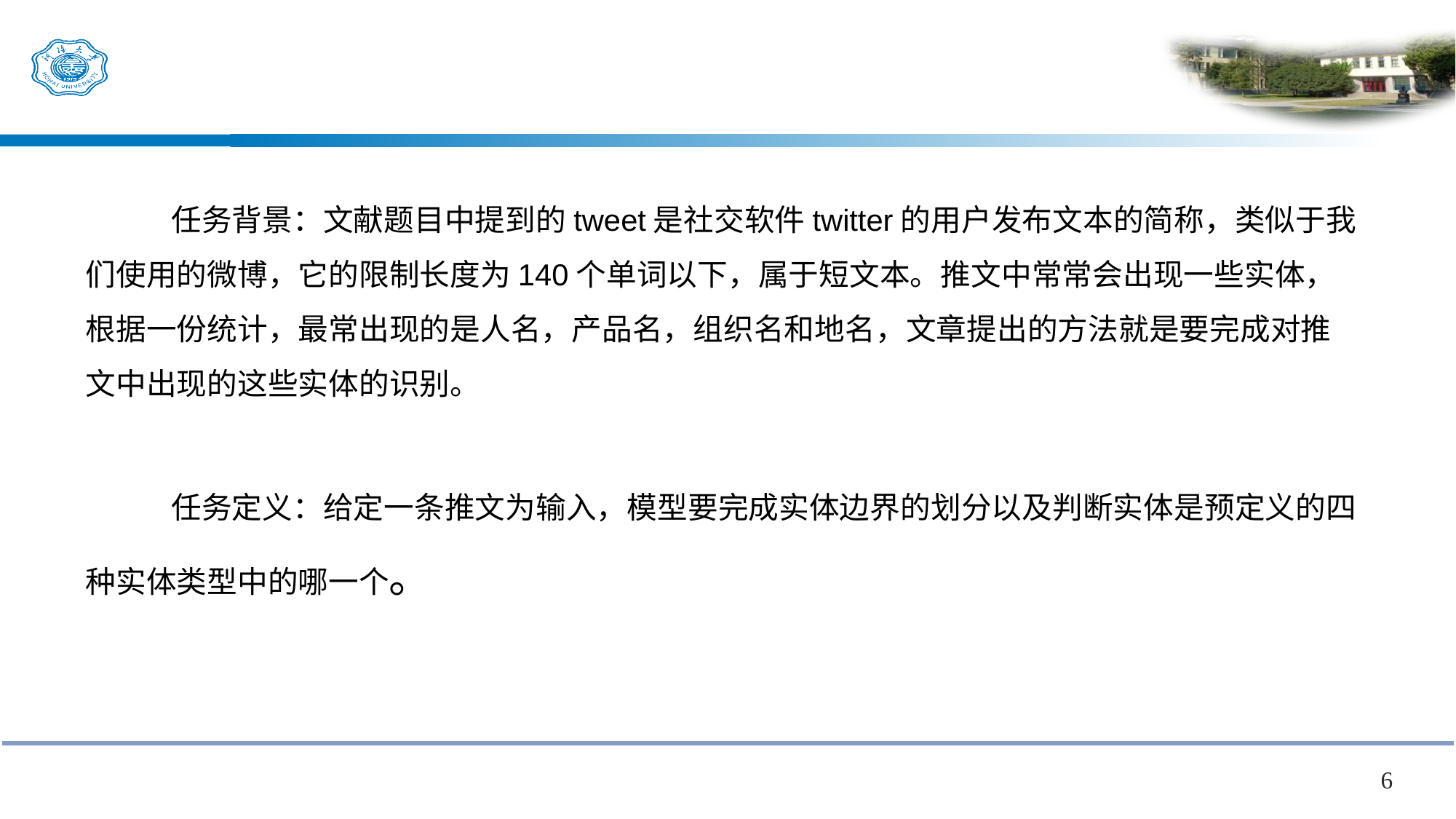

#
任务背景：文献题目中提到的tweet是社交软件twitter的用户发布文本的简称，类似于我们使用的微博，它的限制长度为140个单词以下，属于短文本。推文中常常会出现一些实体，根据一份统计，最常出现的是人名，产品名，组织名和地名，文章提出的方法就是要完成对推文中出现的这些实体的识别。

任务定义：给定一条推文为输入，模型要完成实体边界的划分以及判断实体是预定义的四种实体类型中的哪一个。
6